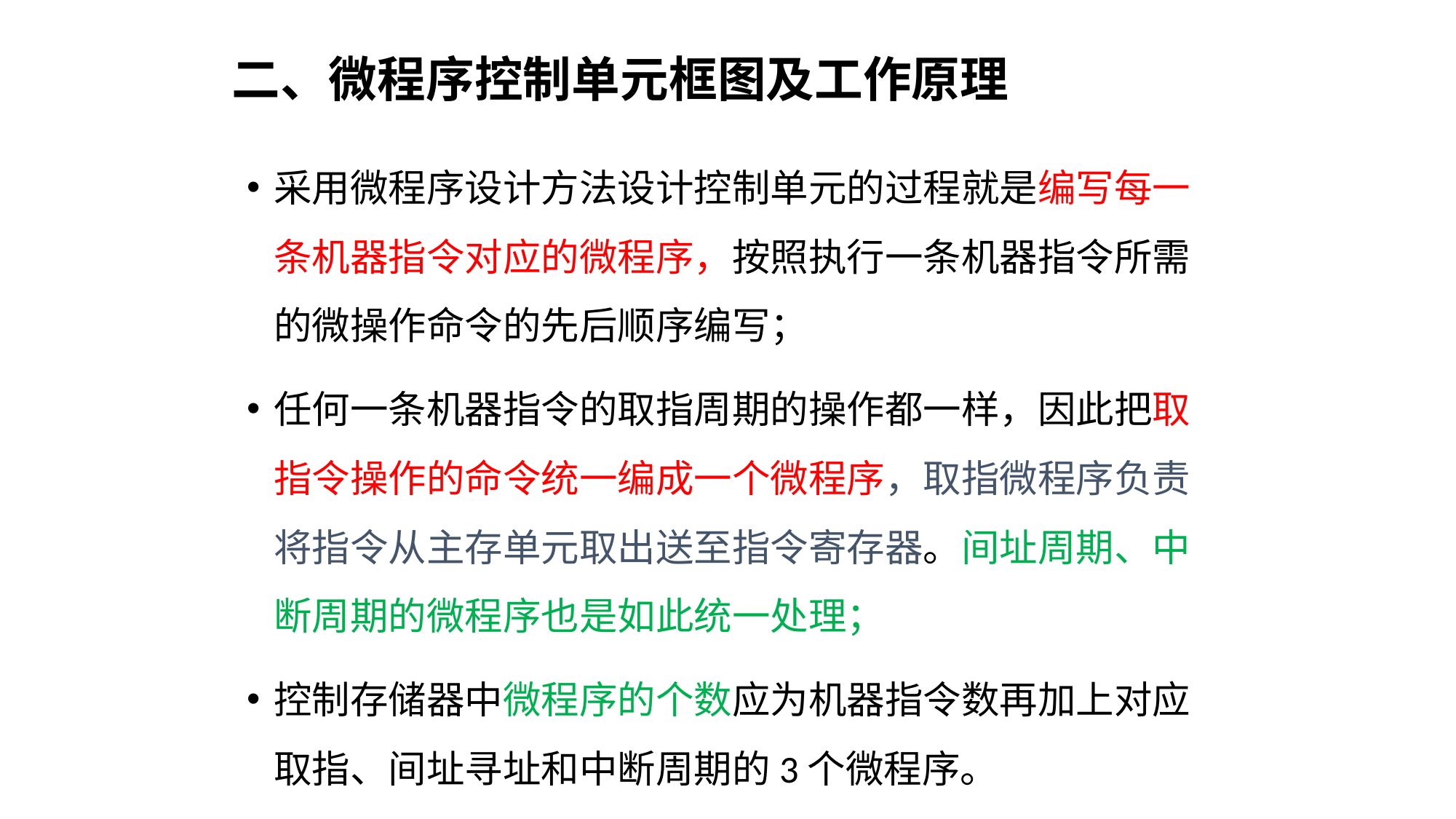

二、微程序控制单元框图及工作原理
采用微程序设计方法设计控制单元的过程就是编写每一条机器指令对应的微程序，按照执行一条机器指令所需的微操作命令的先后顺序编写；
任何一条机器指令的取指周期的操作都一样，因此把取指令操作的命令统一编成一个微程序，取指微程序负责将指令从主存单元取出送至指令寄存器。间址周期、中断周期的微程序也是如此统一处理；
控制存储器中微程序的个数应为机器指令数再加上对应取指、间址寻址和中断周期的3个微程序。